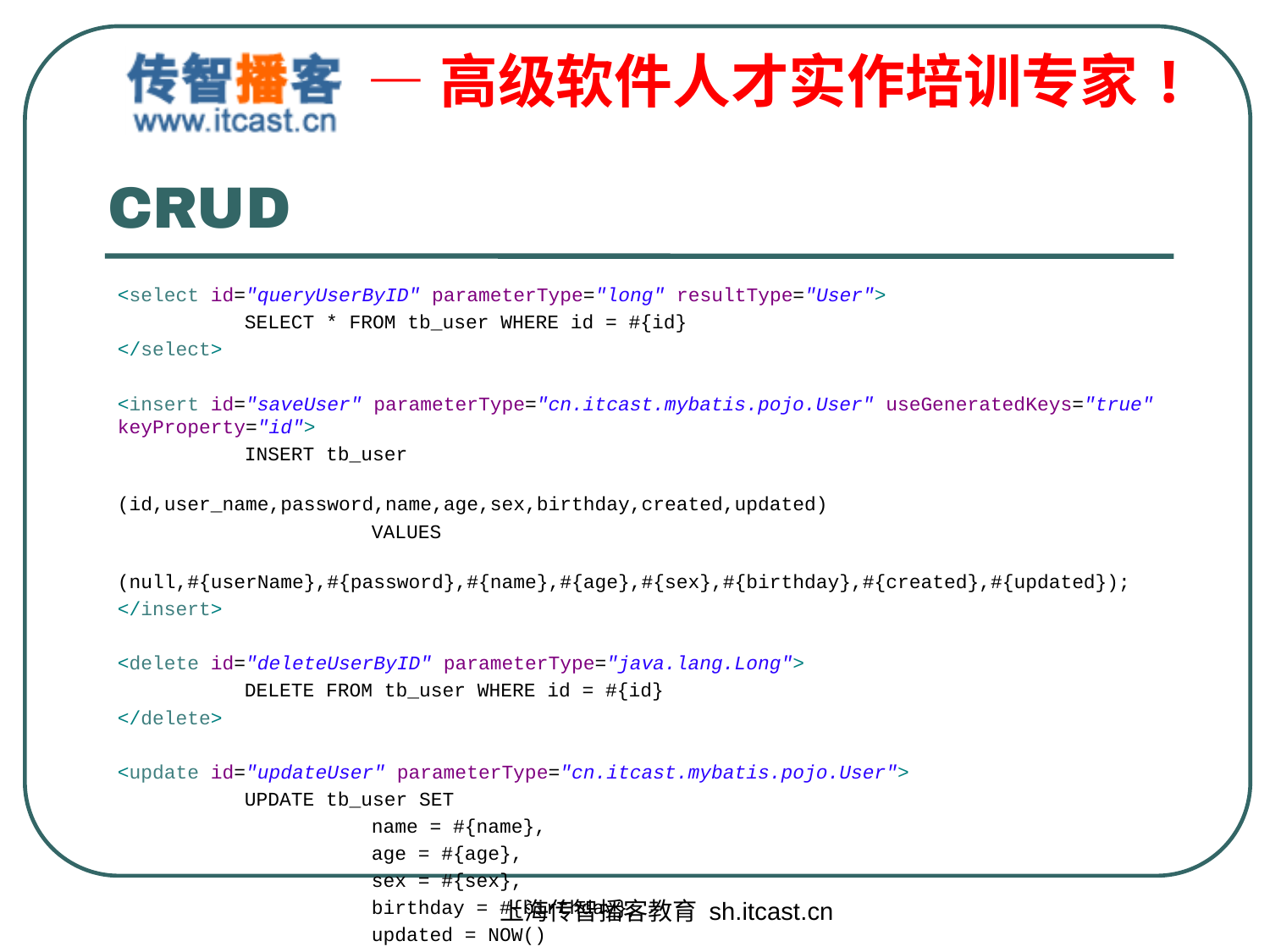

# CRUD
<select id="queryUserByID" parameterType="long" resultType="User">
	SELECT * FROM tb_user WHERE id = #{id}
</select>

<insert id="saveUser" parameterType="cn.itcast.mybatis.pojo.User" useGeneratedKeys="true" keyProperty="id">
	INSERT tb_user
			(id,user_name,password,name,age,sex,birthday,created,updated)
		VALUES
	(null,#{userName},#{password},#{name},#{age},#{sex},#{birthday},#{created},#{updated});
</insert>

<delete id="deleteUserByID" parameterType="java.lang.Long">
	DELETE FROM tb_user WHERE id = #{id}
</delete>

<update id="updateUser" parameterType="cn.itcast.mybatis.pojo.User">
	UPDATE tb_user SET
		name = #{name},
		age = #{age},
		sex = #{sex},
		birthday = #{birthday},
		updated = NOW()
	WHERE id = #{id}
</update>
上海传智播客教育 sh.itcast.cn